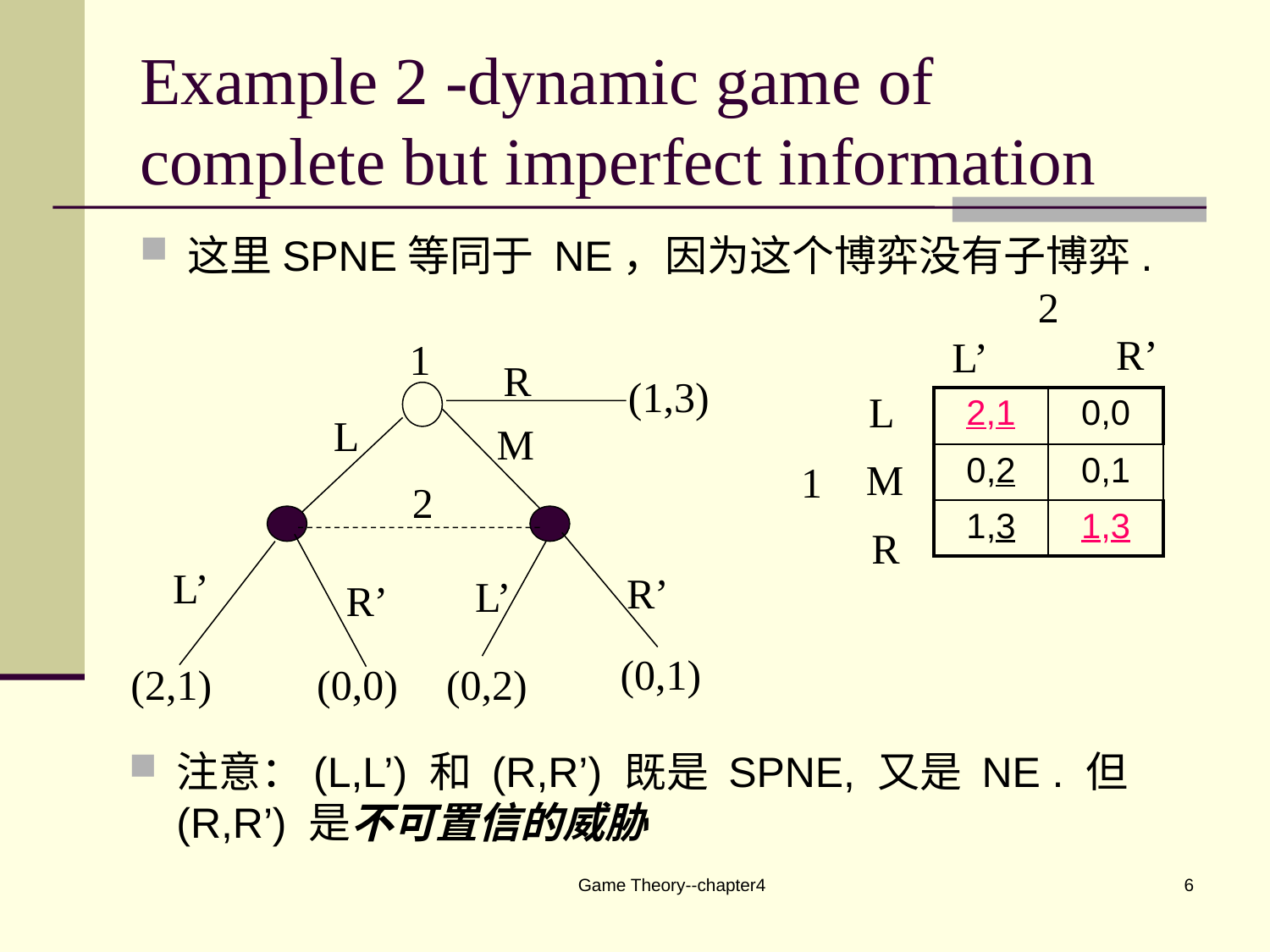

# Example 2 -dynamic game of complete but imperfect information
这里SPNE等同于 NE，因为这个博弈没有子博弈.
2
R’
L’
1
R
(1,3)

L

M

2

L’
R’
L’
R’
(0,1)
(2,1)
(0,0)
(0,2)
L
M
1
R
| 2,1 | 0,0 |
| --- | --- |
| 0,2 | 0,1 |
| 1,3 | 1,3 |
注意：(L,L’) 和 (R,R’) 既是 SPNE, 又是 NE . 但 (R,R’) 是不可置信的威胁
Game Theory--chapter4
6